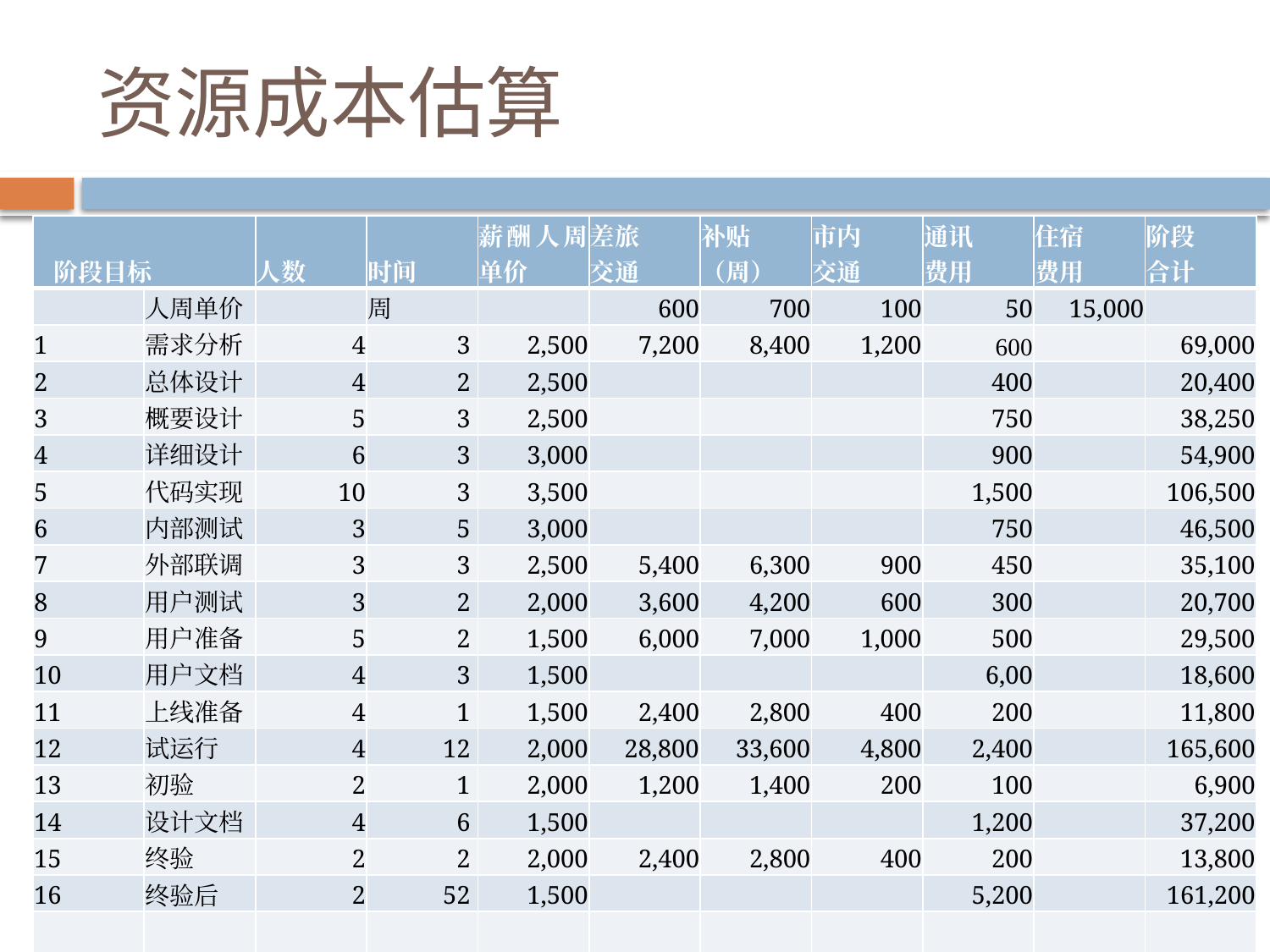

# 资源成本估算
| 阶段目标 |  | 人数 | 时间 | 薪酬人周单价 | 差旅 交通 | 补贴 （周） | 市内 交通 | 通讯 费用 | 住宿 费用 | 阶段 合计 |
| --- | --- | --- | --- | --- | --- | --- | --- | --- | --- | --- |
|  | 人周单价 |  | 周 |  | 600 | 700 | 100 | 50 | 15,000 |  |
| 1 | 需求分析 | 4 | 3 | 2,500 | 7,200 | 8,400 | 1,200 | 600 |  | 69,000 |
| 2 | 总体设计 | 4 | 2 | 2,500 |  |  |  | 400 |  | 20,400 |
| 3 | 概要设计 | 5 | 3 | 2,500 |  |  |  | 750 |  | 38,250 |
| 4 | 详细设计 | 6 | 3 | 3,000 |  |  |  | 900 |  | 54,900 |
| 5 | 代码实现 | 10 | 3 | 3,500 |  |  |  | 1,500 |  | 106,500 |
| 6 | 内部测试 | 3 | 5 | 3,000 |  |  |  | 750 |  | 46,500 |
| 7 | 外部联调 | 3 | 3 | 2,500 | 5,400 | 6,300 | 900 | 450 |  | 35,100 |
| 8 | 用户测试 | 3 | 2 | 2,000 | 3,600 | 4,200 | 600 | 300 |  | 20,700 |
| 9 | 用户准备 | 5 | 2 | 1,500 | 6,000 | 7,000 | 1,000 | 500 |  | 29,500 |
| 10 | 用户文档 | 4 | 3 | 1,500 |  |  |  | 6,00 |  | 18,600 |
| 11 | 上线准备 | 4 | 1 | 1,500 | 2,400 | 2,800 | 400 | 200 |  | 11,800 |
| 12 | 试运行 | 4 | 12 | 2,000 | 28,800 | 33,600 | 4,800 | 2,400 |  | 165,600 |
| 13 | 初验 | 2 | 1 | 2,000 | 1,200 | 1,400 | 200 | 100 |  | 6,900 |
| 14 | 设计文档 | 4 | 6 | 1,500 |  |  |  | 1,200 |  | 37,200 |
| 15 | 终验 | 2 | 2 | 2,000 | 2,400 | 2,800 | 400 | 200 |  | 13,800 |
| 16 | 终验后 | 2 | 52 | 1,500 |  |  |  | 5,200 |  | 161,200 |
|  | 合计 | 65 | 103 |  |  |  |  |  | 15,000 | 850,950 |